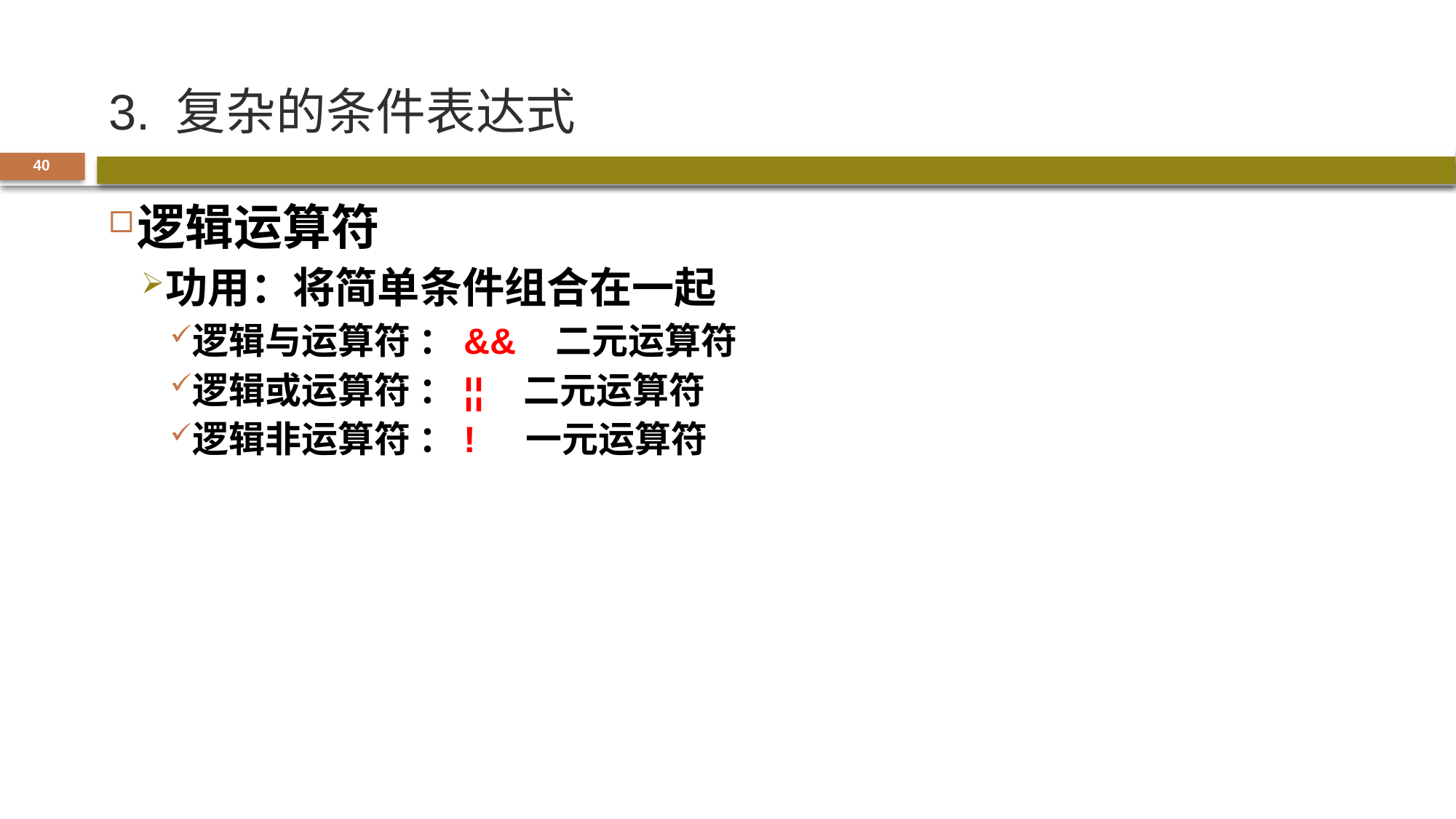

# 3. 复杂的条件表达式
40
逻辑运算符
功用：将简单条件组合在一起
逻辑与运算符 ：&&   二元运算符
逻辑或运算符 ：¦¦   二元运算符
逻辑非运算符 ：!    一元运算符